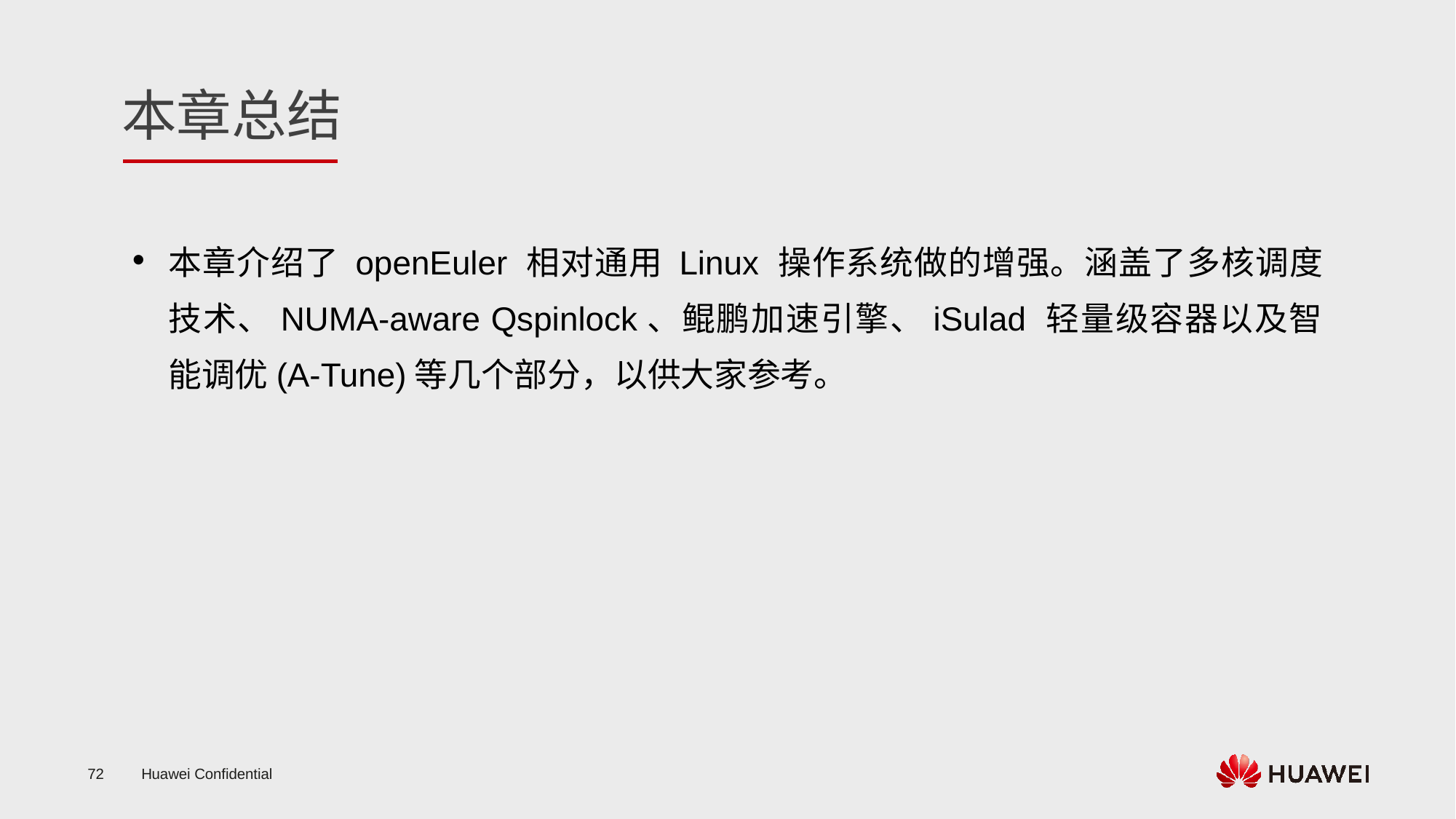

本章介绍了 openEuler 相对通用 Linux 操作系统做的增强。涵盖了多核调度技术、NUMA-aware Qspinlock、鲲鹏加速引擎、iSulad 轻量级容器以及智能调优(A-Tune)等几个部分，以供大家参考。